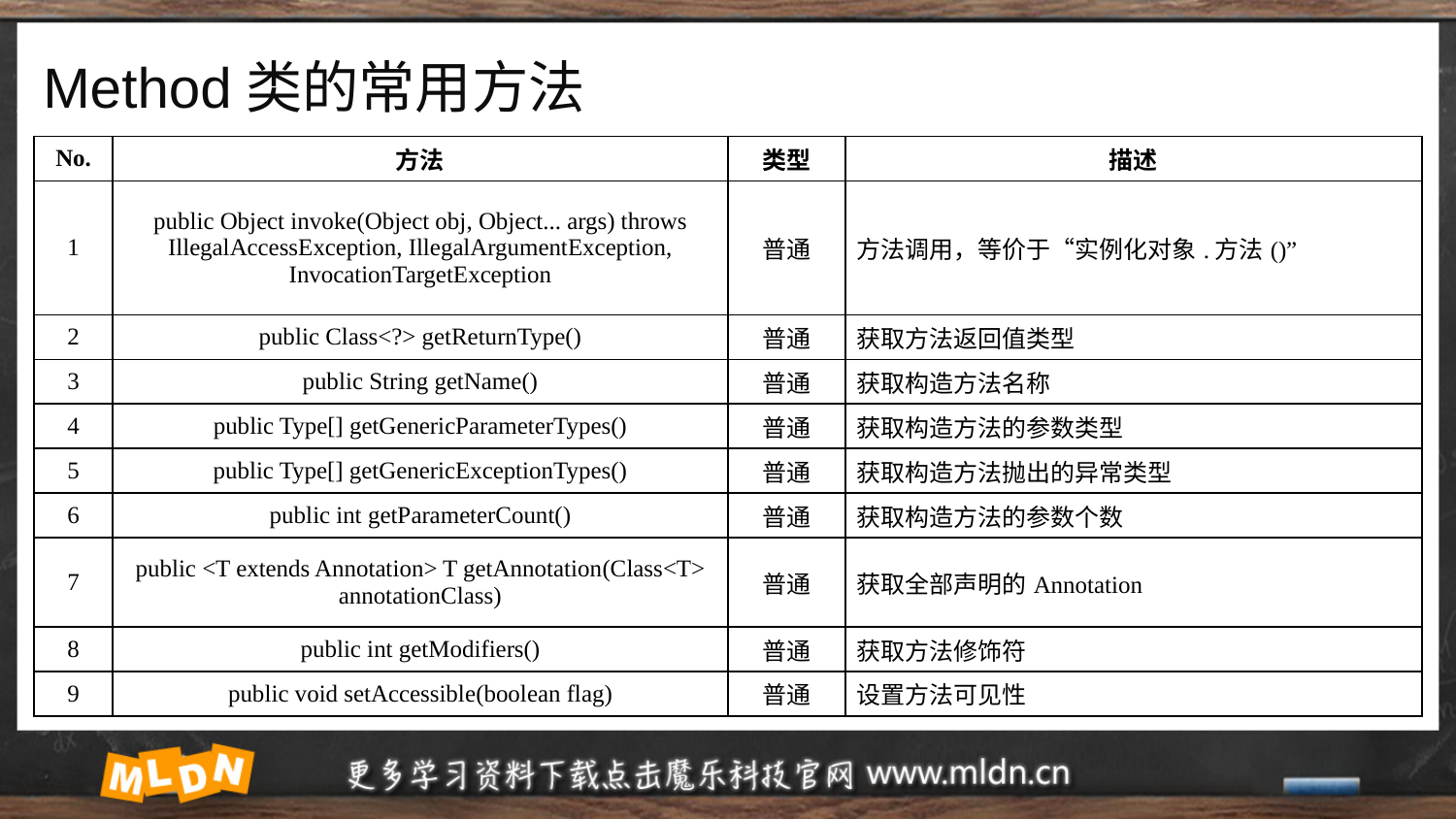

# Method类的常用方法
| No. | 方法 | 类型 | 描述 |
| --- | --- | --- | --- |
| 1 | public Object invoke​(Object obj, Object... args) throws IllegalAccessException, IllegalArgumentException, InvocationTargetException | 普通 | 方法调用，等价于“实例化对象.方法()” |
| 2 | public Class<?> getReturnType() | 普通 | 获取方法返回值类型 |
| 3 | public String getName() | 普通 | 获取构造方法名称 |
| 4 | public Type[] getGenericParameterTypes() | 普通 | 获取构造方法的参数类型 |
| 5 | public Type[] getGenericExceptionTypes() | 普通 | 获取构造方法抛出的异常类型 |
| 6 | public int getParameterCount() | 普通 | 获取构造方法的参数个数 |
| 7 | public <T extends Annotation> T getAnnotation​(Class<T> annotationClass) | 普通 | 获取全部声明的Annotation |
| 8 | public int getModifiers() | 普通 | 获取方法修饰符 |
| 9 | public void setAccessible​(boolean flag) | 普通 | 设置方法可见性 |